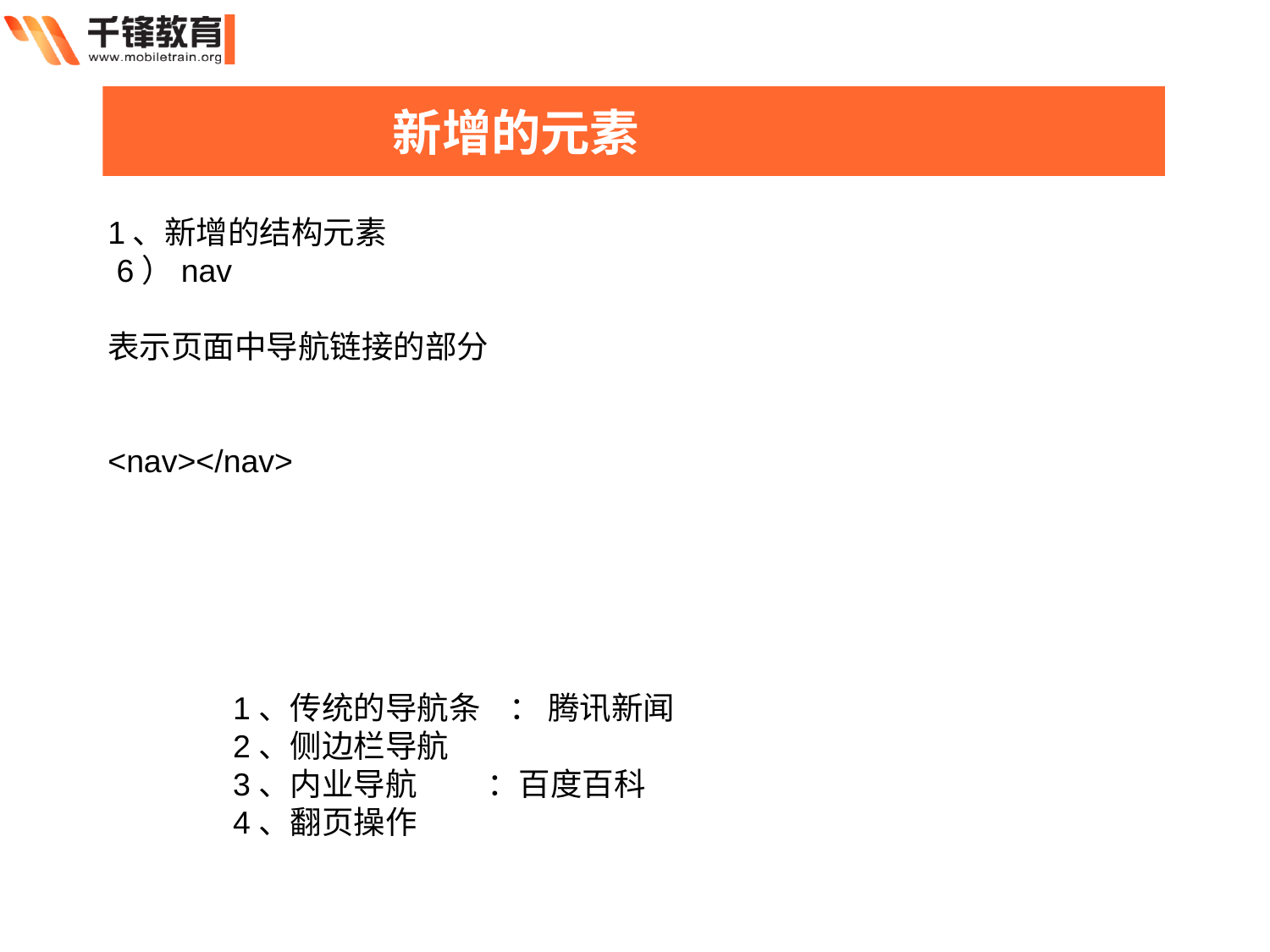

新增的元素
1、新增的结构元素
 6）nav

表示页面中导航链接的部分

<nav></nav>

1、传统的导航条    ： 腾讯新闻
2、侧边栏导航
3、内业导航	：百度百科
4、翻页操作